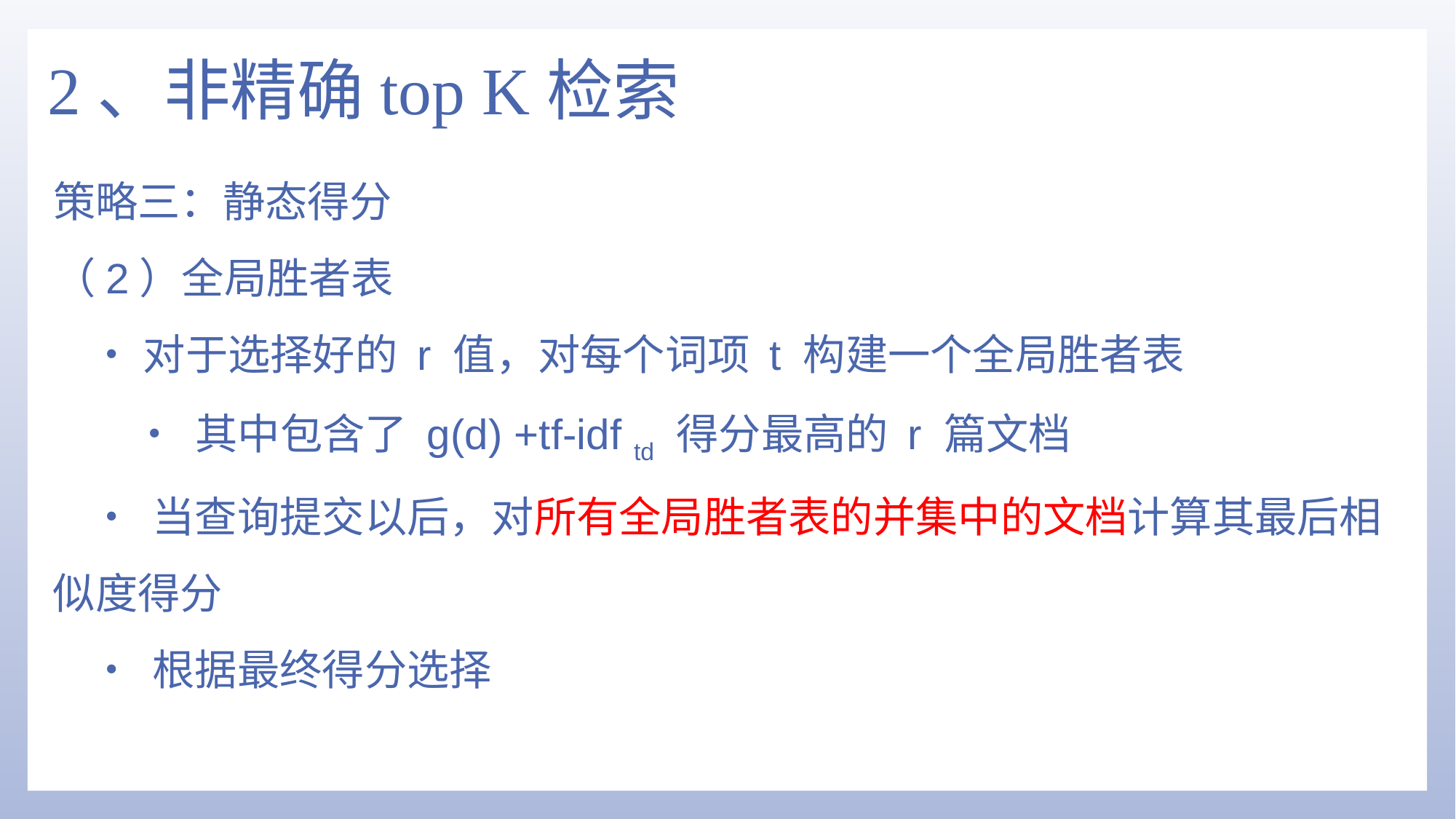

# 2、非精确top K检索
策略三：静态得分
（2）全局胜者表
•对于选择好的 r 值，对每个词项 t 构建一个全局胜者表
• 其中包含了 g(d) +tf-idf td 得分最高的 r 篇文档
• 当查询提交以后，对所有全局胜者表的并集中的文档计算其最后相似度得分
• 根据最终得分选择